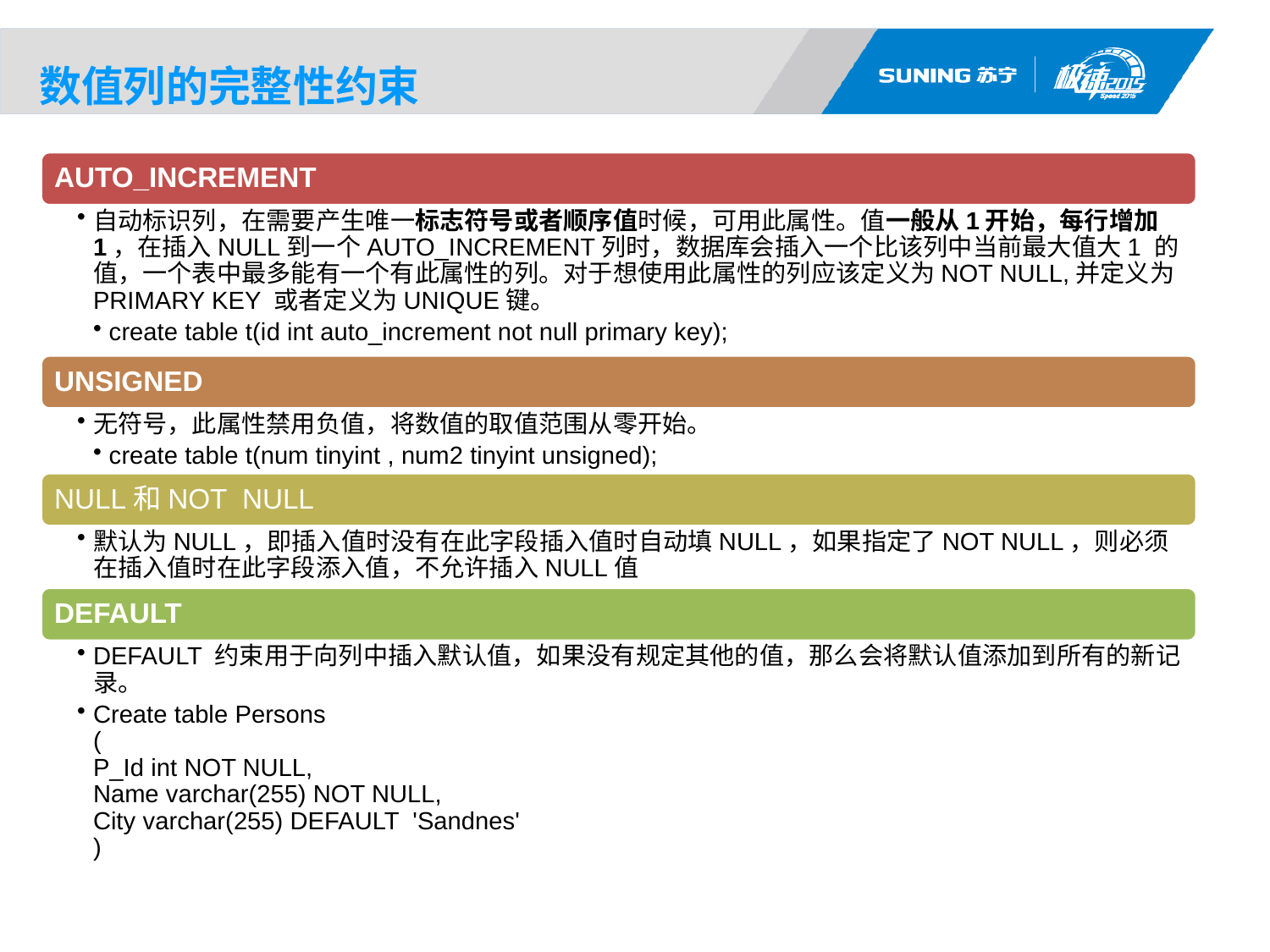

# 数值列的完整性约束
AUTO_INCREMENT
自动标识列，在需要产生唯一标志符号或者顺序值时候，可用此属性。值一般从1开始，每行增加1，在插入NULL到一个AUTO_INCREMENT列时，数据库会插入一个比该列中当前最大值大1 的值，一个表中最多能有一个有此属性的列。对于想使用此属性的列应该定义为NOT NULL,并定义为PRIMARY KEY 或者定义为UNIQUE键。
create table t(id int auto_increment not null primary key);
UNSIGNED
无符号，此属性禁用负值，将数值的取值范围从零开始。
create table t(num tinyint , num2 tinyint unsigned);
NULL和NOT  NULL
默认为NULL，即插入值时没有在此字段插入值时自动填NULL，如果指定了NOT NULL，则必须在插入值时在此字段添入值，不允许插入NULL值
DEFAULT
DEFAULT 约束用于向列中插入默认值，如果没有规定其他的值，那么会将默认值添加到所有的新记录。
Create table Persons
(
P_Id int NOT NULL,
Name varchar(255) NOT NULL,
City varchar(255) DEFAULT  'Sandnes'
)